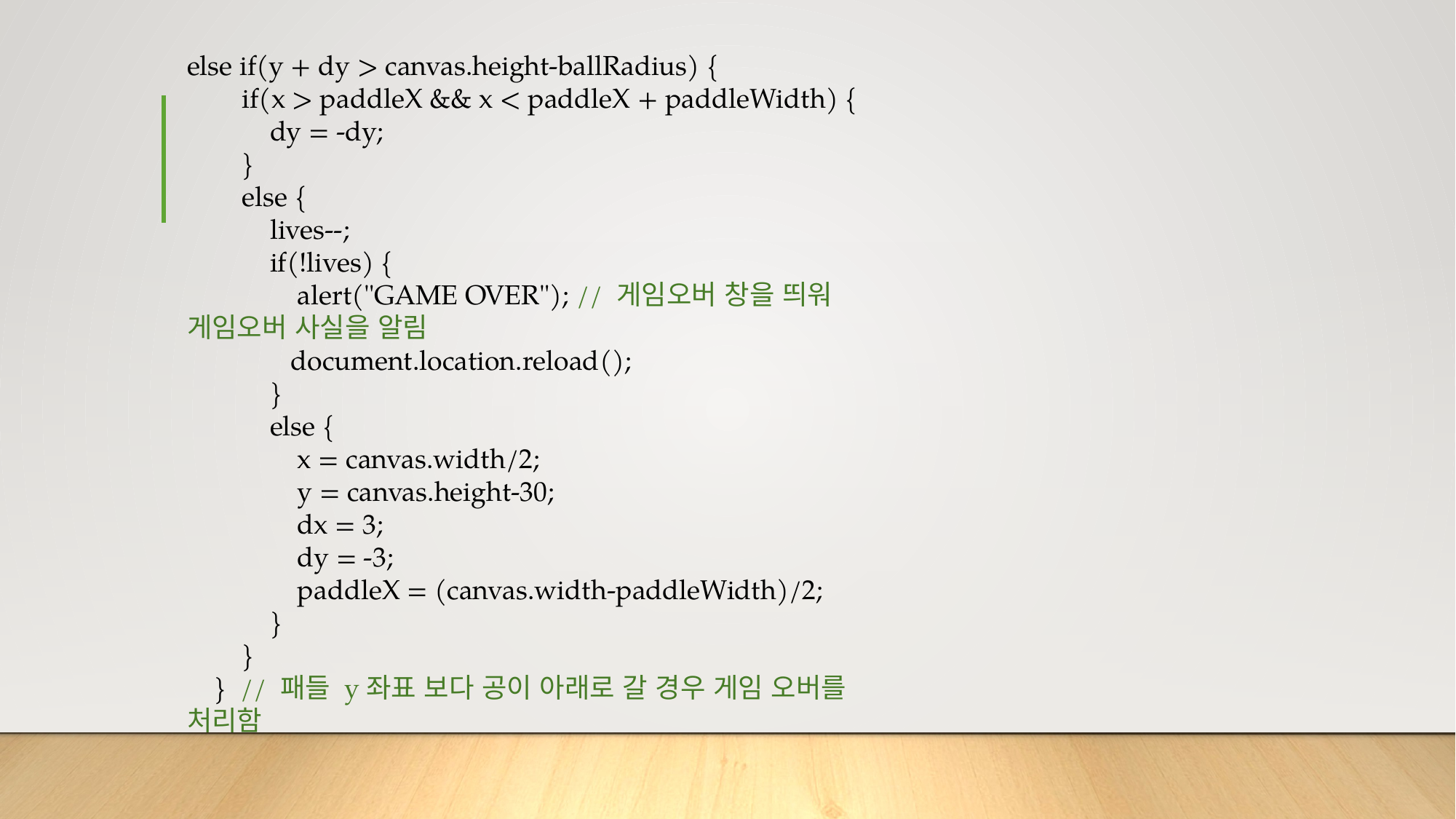

else if(y + dy > canvas.height-ballRadius) {
        if(x > paddleX && x < paddleX + paddleWidth) {
            dy = -dy;
        }
        else {
            lives--;
            if(!lives) {
                alert("GAME OVER"); // 게임오버 창을 띄워 게임오버 사실을 알림
               document.location.reload();
            }
            else {
                x = canvas.width/2;
                y = canvas.height-30;
                dx = 3;
                dy = -3;
                paddleX = (canvas.width-paddleWidth)/2;
            }
        }
    }  // 패들 y좌표 보다 공이 아래로 갈 경우 게임 오버를 처리함